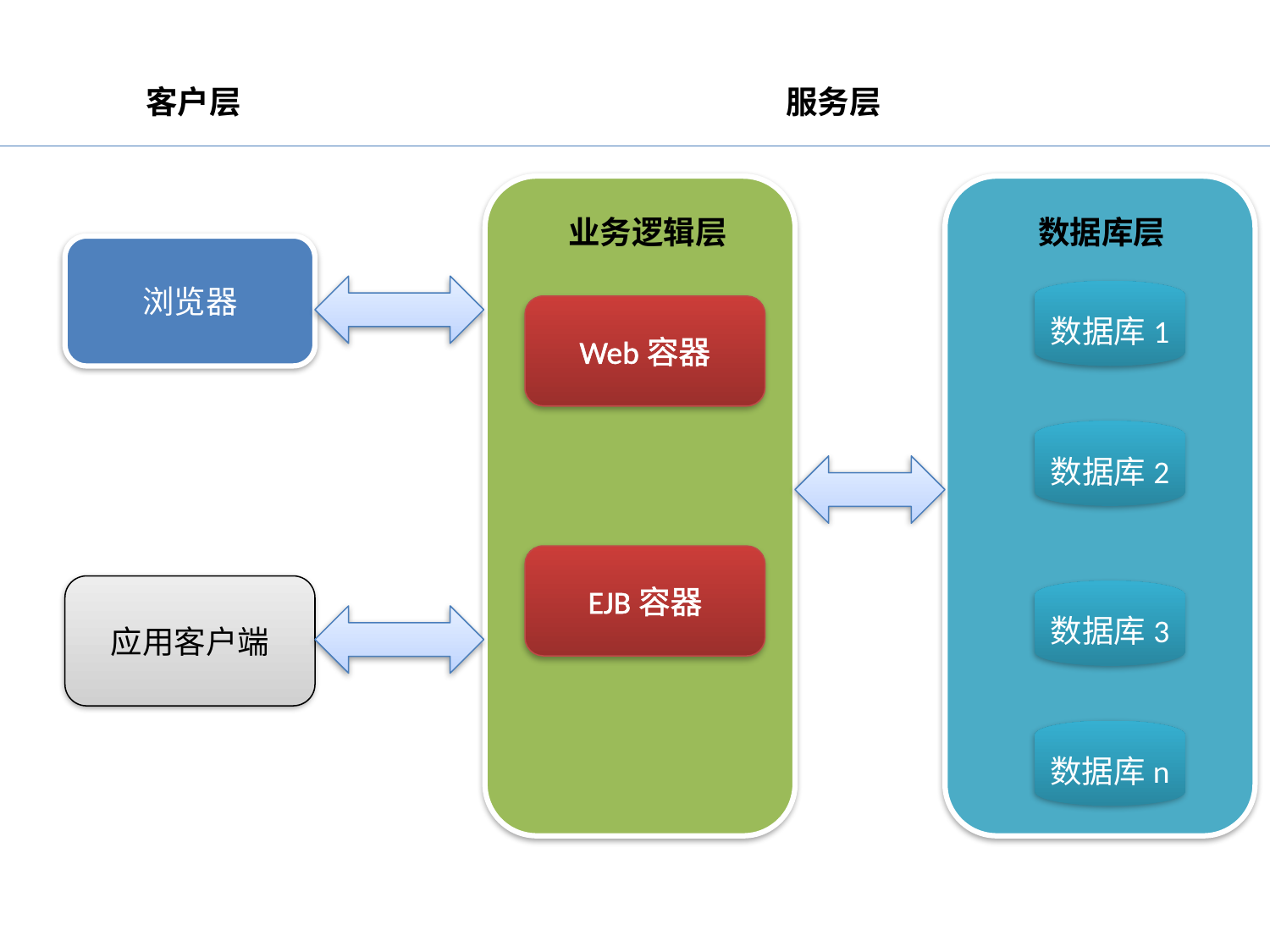

客户层
服务层

业务逻辑层
数据库层
浏览器

数据库1
Web容器
数据库2

EJB容器
应用客户端
数据库3

数据库n